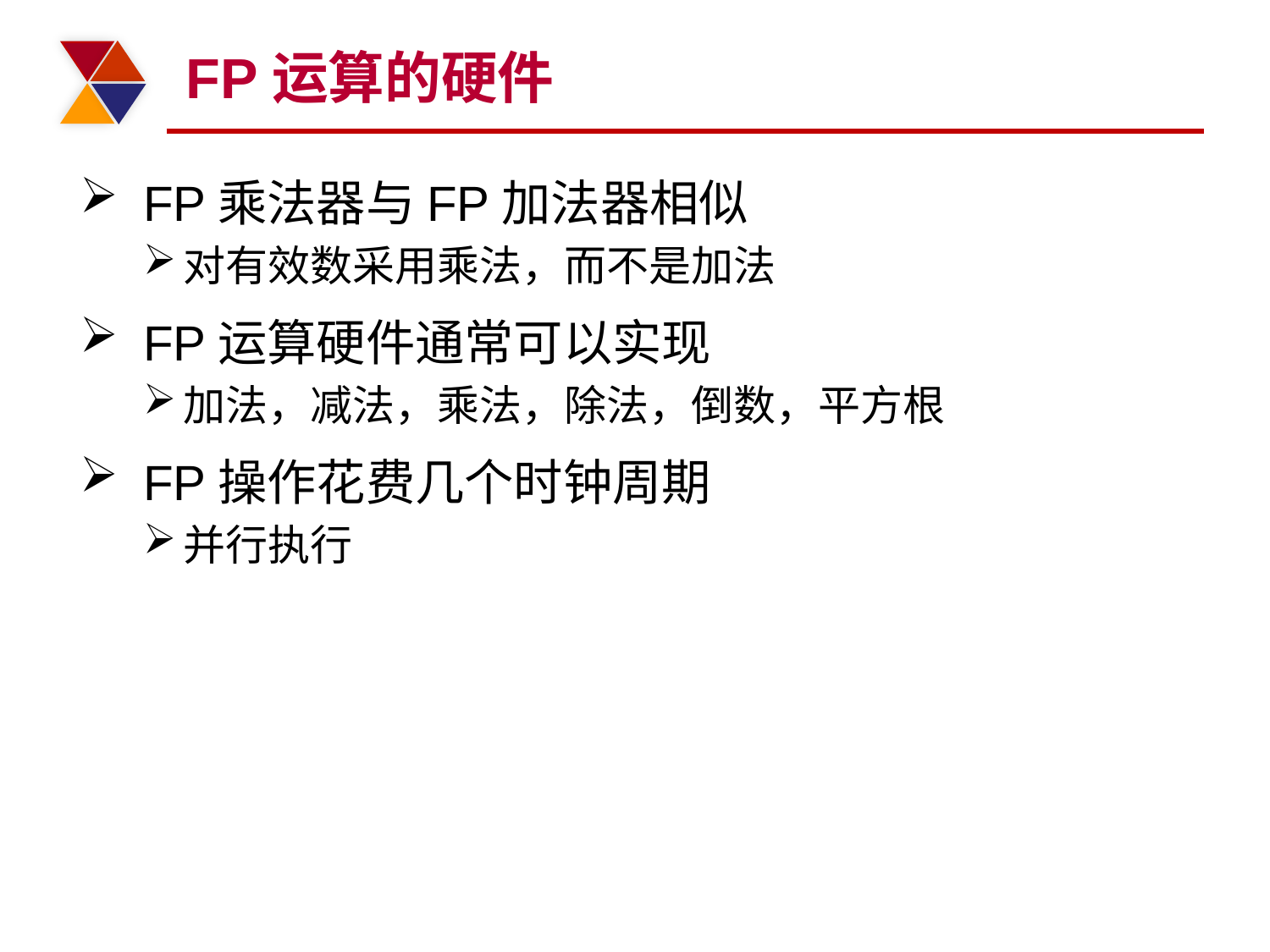

# FP运算的硬件
FP乘法器与FP加法器相似
对有效数采用乘法，而不是加法
FP运算硬件通常可以实现
加法，减法，乘法，除法，倒数，平方根
FP操作花费几个时钟周期
并行执行